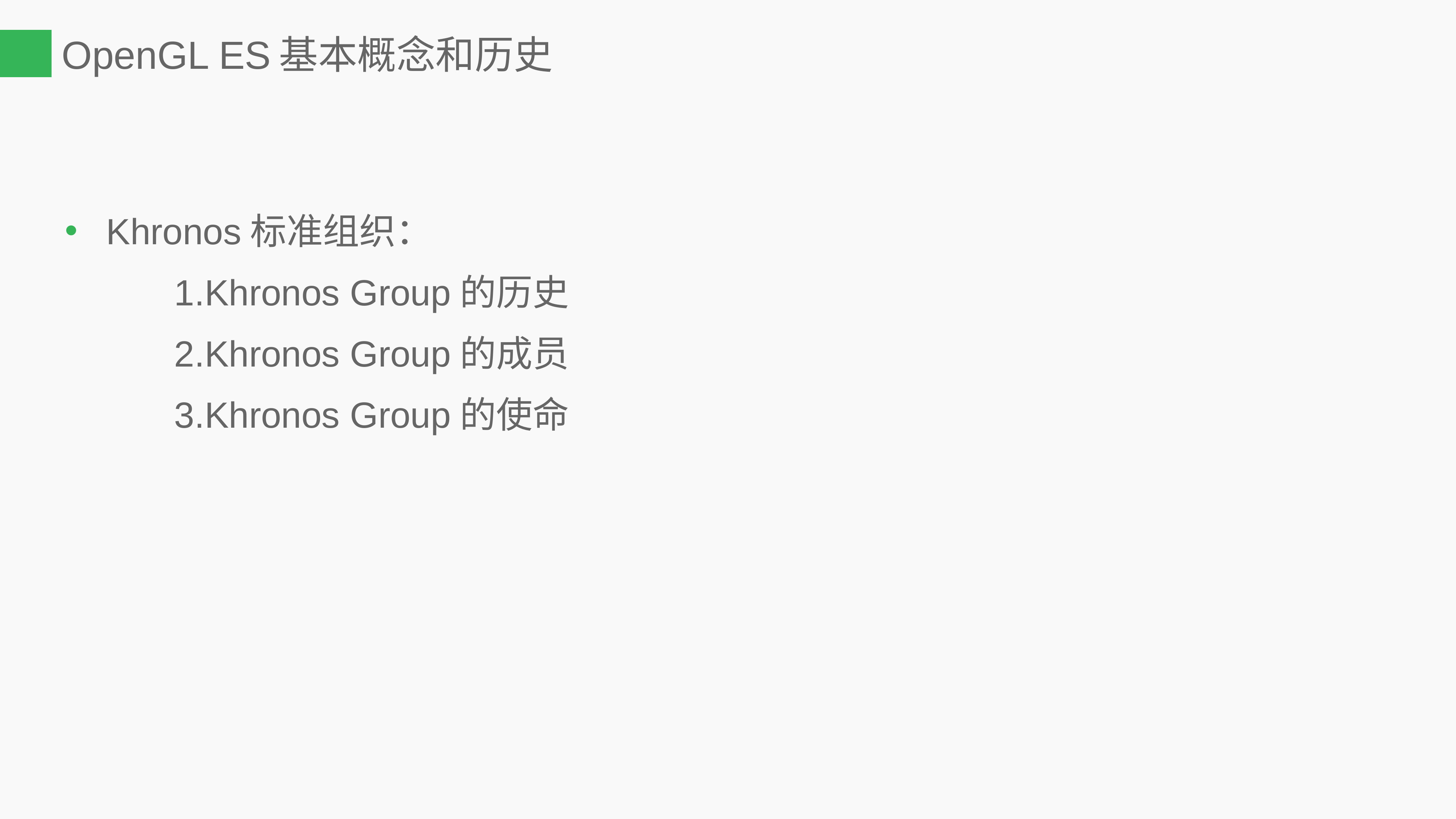

# OpenGL ES基本概念和历史
Khronos标准组织：
Khronos Group的历史
Khronos Group的成员
Khronos Group的使命